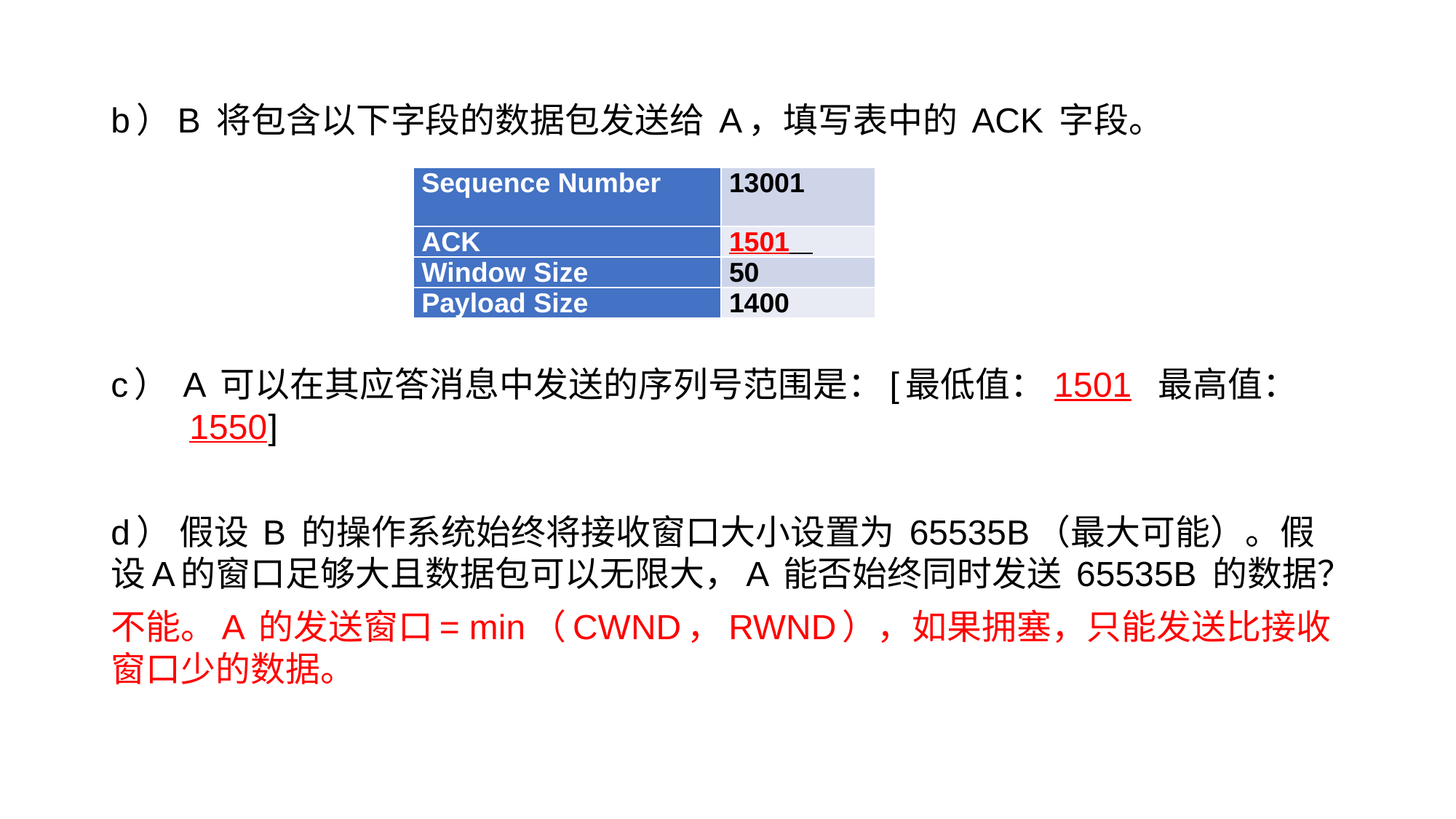

b）B 将包含以下字段的数据包发送给 A，填写表中的 ACK 字段。

c） A 可以在其应答消息中发送的序列号范围是：[最低值：		1501	  最高值：		1550		]

d） 假设 B 的操作系统始终将接收窗口大小设置为 65535B（最大可能）。假设A的窗口足够大且数据包可以无限大，A 能否始终同时发送 65535B 的数据？
不能。A 的发送窗口= min（CWND，RWND），如果拥塞，只能发送比接收窗口少的数据。
| Sequence Number | 13001 |
| --- | --- |
| ACK | 1501 |
| Window Size | 50 |
| Payload Size | 1400 |